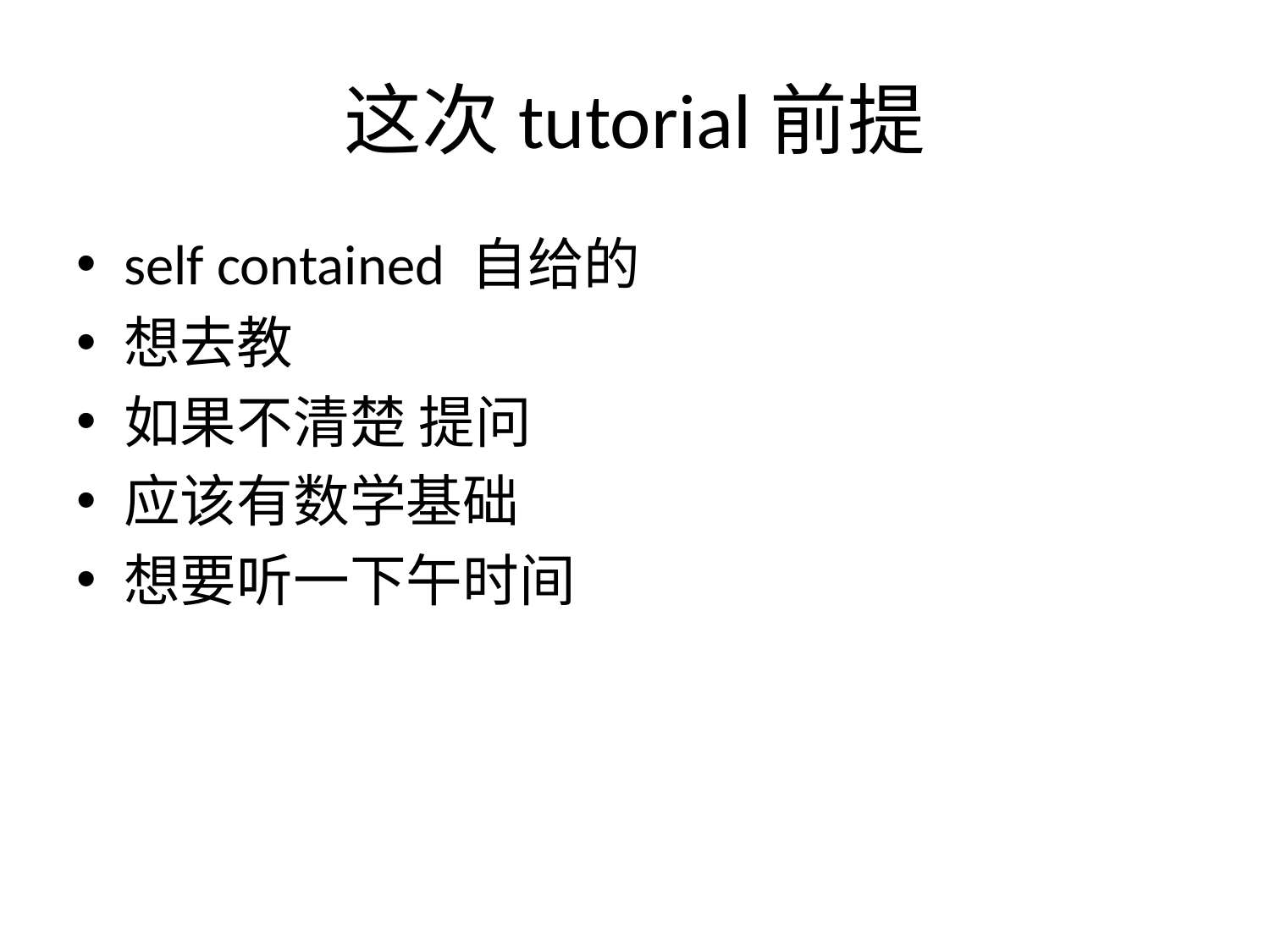

# 这次tutorial前提
self contained 自给的
想去教
如果不清楚 提问
应该有数学基础
想要听一下午时间